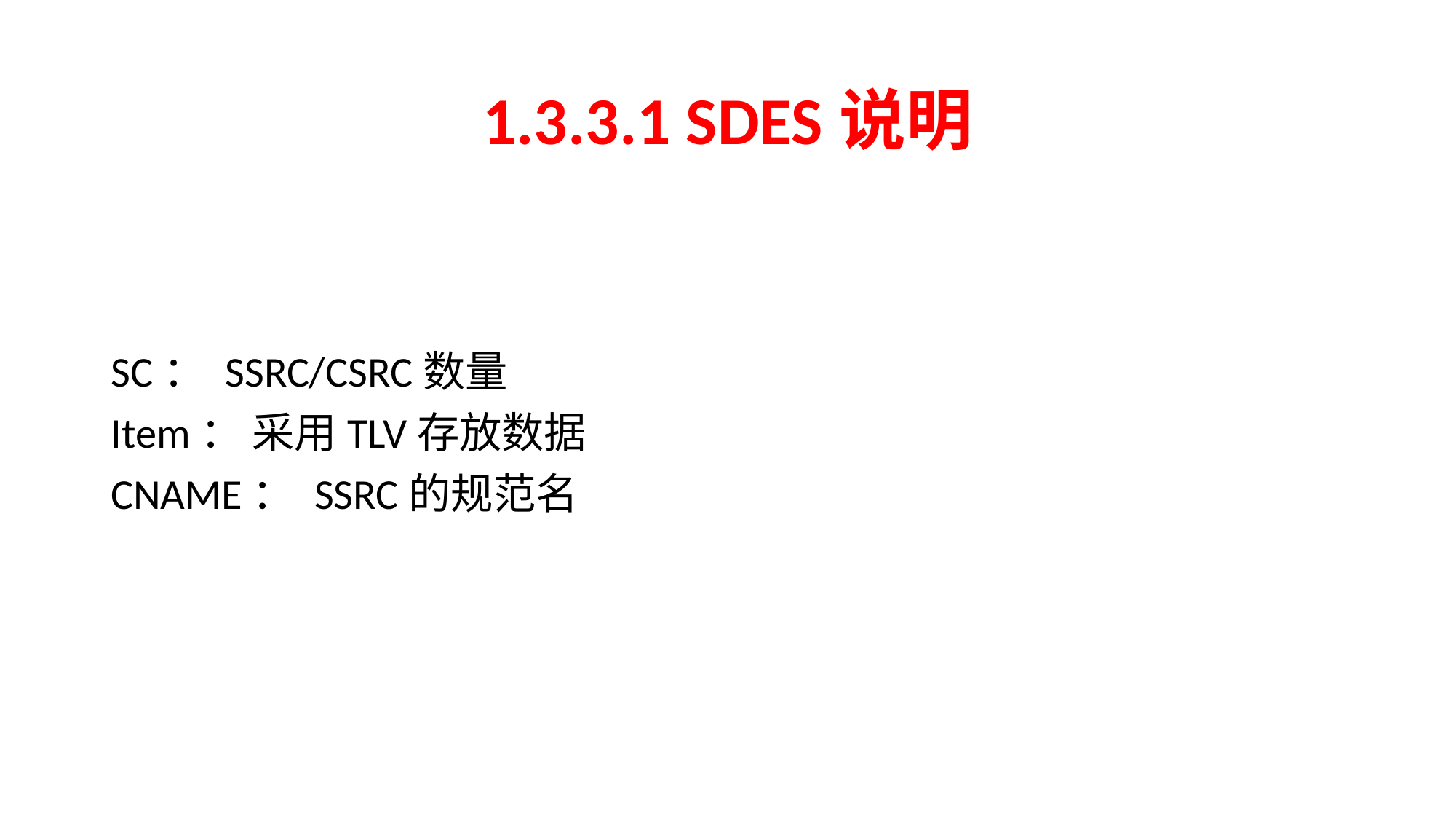

# 1.3.3.1 SDES说明

SC： SSRC/CSRC数量
Item： 采用TLV存放数据
CNAME： SSRC的规范名